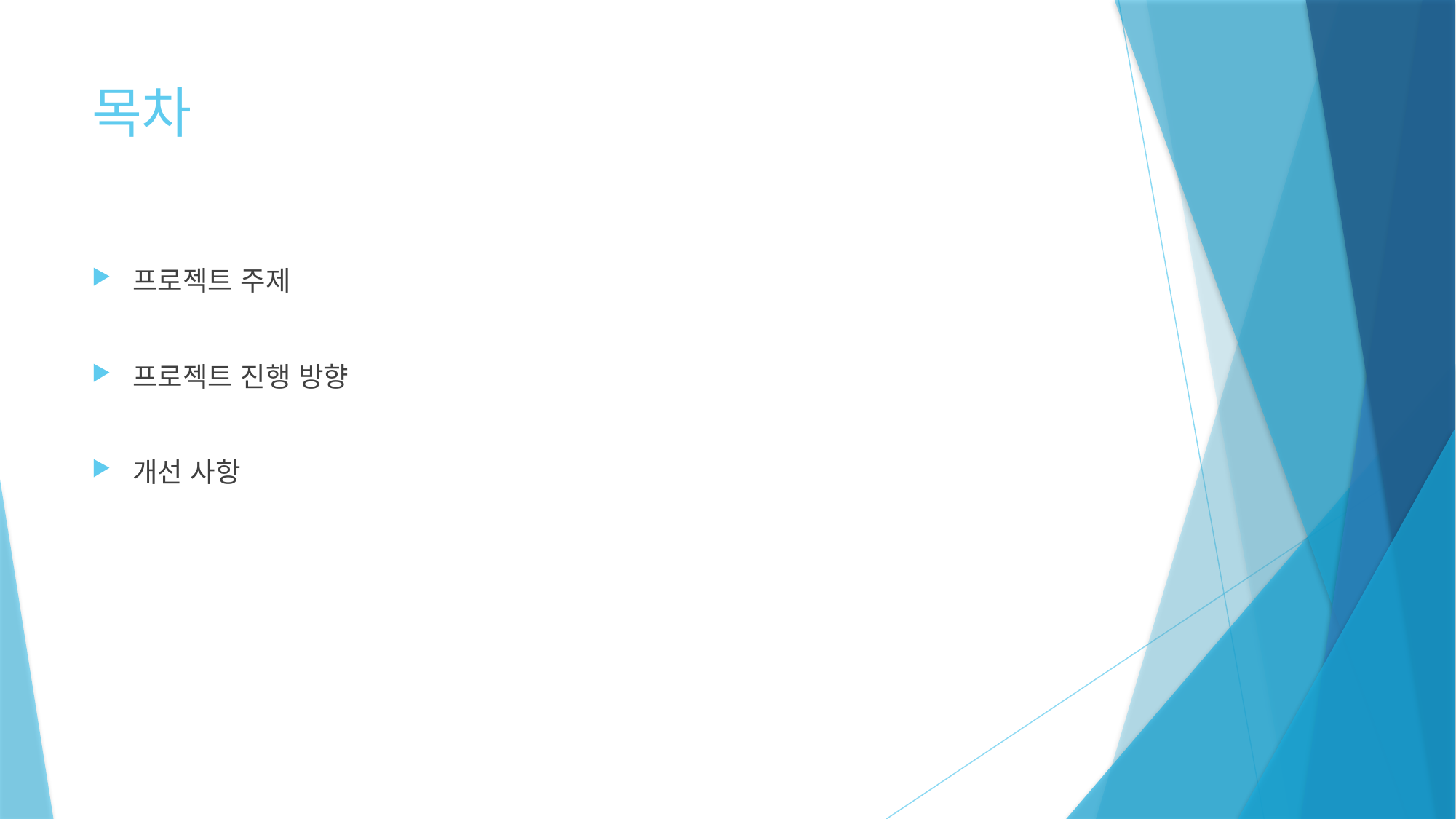

# 목차
프로젝트 주제

프로젝트 진행 방향

개선 사항